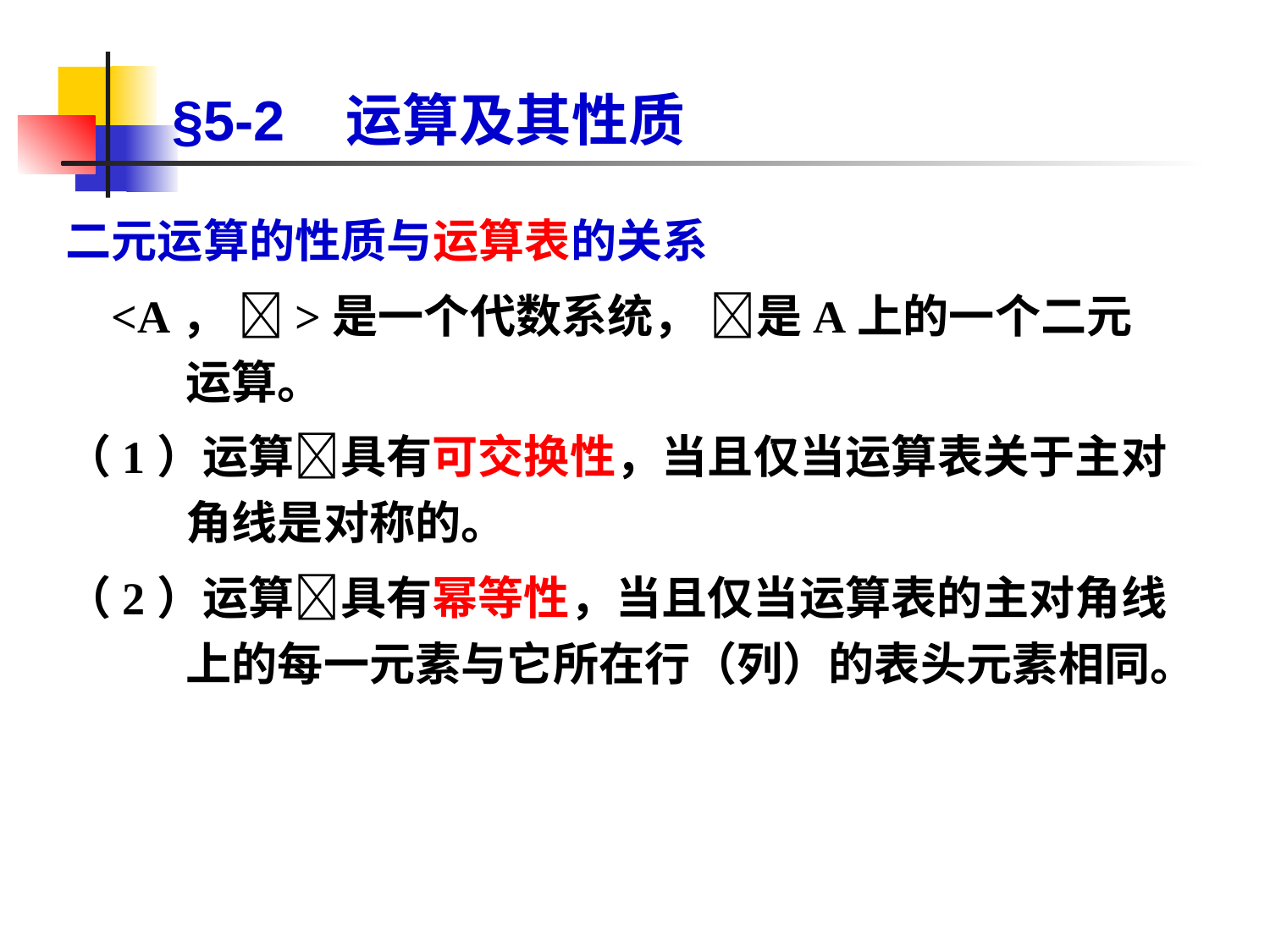

# §5-2   运算及其性质
二元运算的性质与运算表的关系
    <A， ∗>是一个代数系统， ∗是A上的一个二元运算。
（1）运算∗具有可交换性，当且仅当运算表关于主对角线是对称的。
（2）运算∗具有幂等性，当且仅当运算表的主对角线上的每一元素与它所在行（列）的表头元素相同。
41